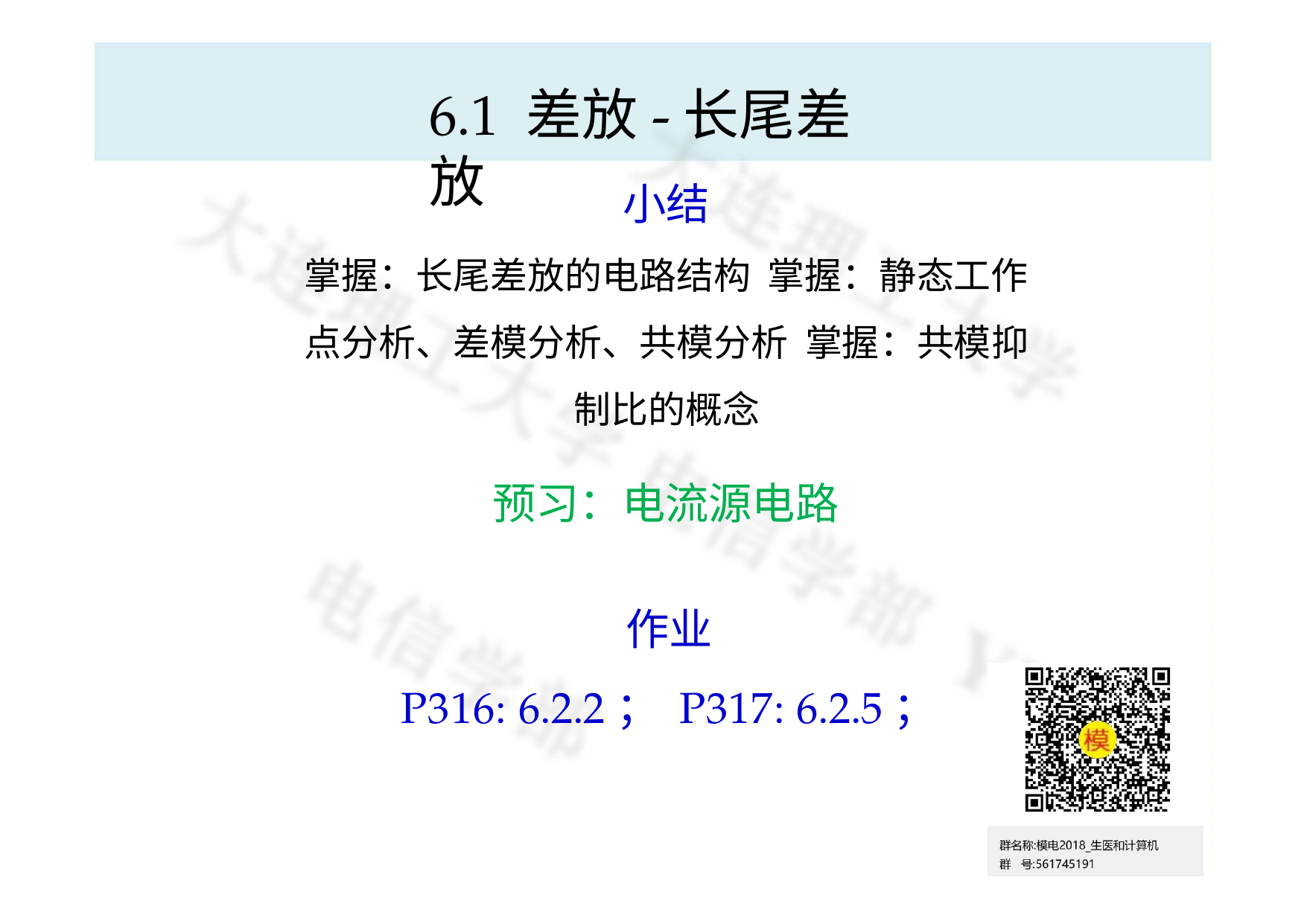

# 6.1 差放-长尾差放
小结
掌握：长尾差放的电路结构  掌握：静态工作点分析、差模分析、共模分析  掌握：共模抑制比的概念

预习：电流源电路

作业
P316: 6.2.2； P317: 6.2.5；

19